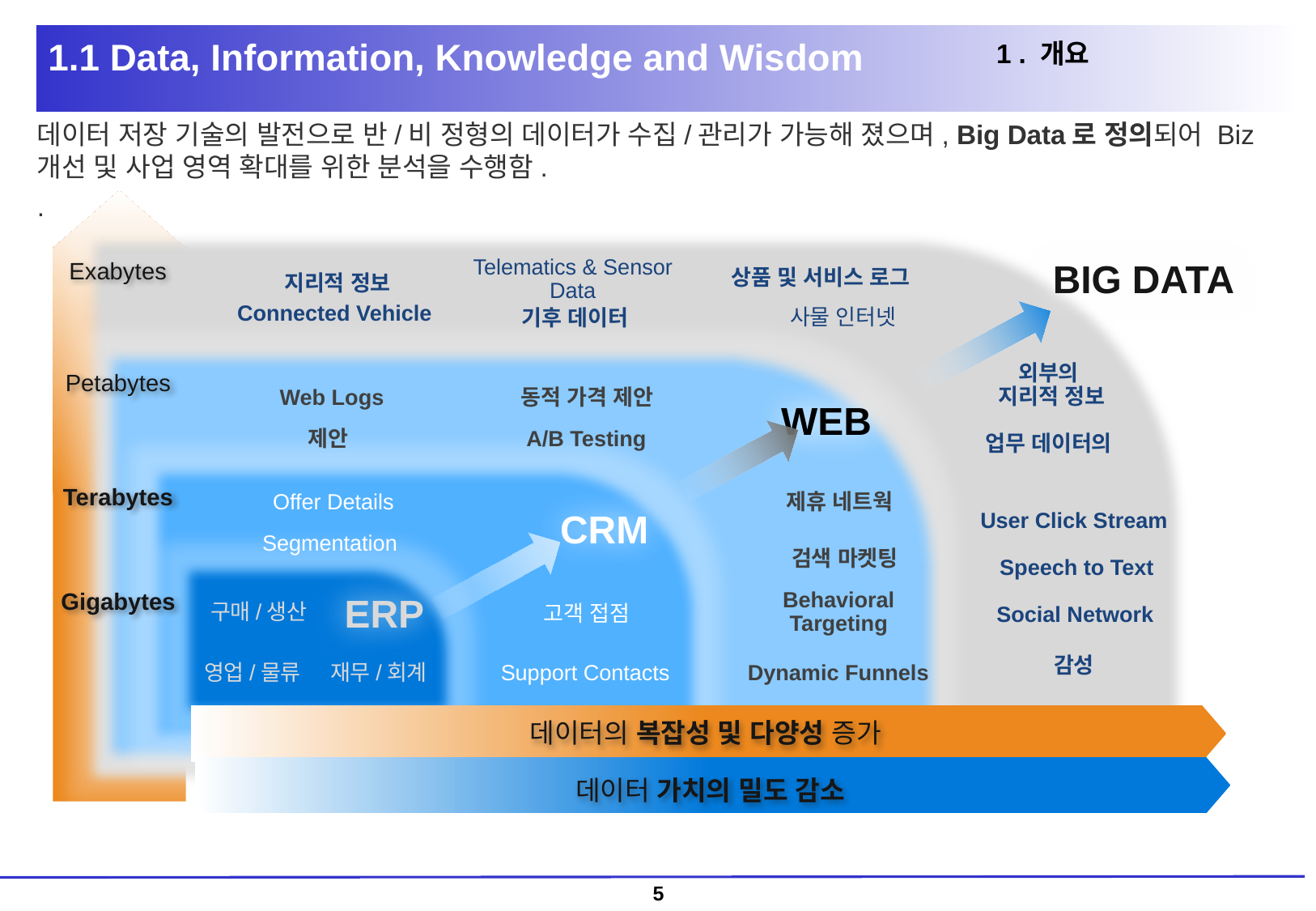

1 . 개요
1.1 Data, Information, Knowledge and Wisdom
데이터 저장 기술의 발전으로 반/비 정형의 데이터가 수집/관리가 가능해 졌으며, Big Data로 정의되어 Biz 개선 및 사업 영역 확대를 위한 분석을 수행함.
.

BIG DATA
Exabytes
Telematics & Sensor Data
상품 및 서비스 로그
Connected Vehicle
사물 인터넷
기후 데이터
외부의
지리적 정보
업무 데이터의
User Click Stream
Speech to Text
Social Network
감성
지리적 정보

Petabytes
Web Logs
동적 가격 제안
WEB
제안
A/B Testing

Terabytes
Offer Details
제휴 네트웍
CRM
Segmentation
 검색 마켓팅

Gigabytes
ERP
Behavioral Targeting
고객 접점
구매/생산
Support Contacts
Dynamic Funnels
영업/물류
재무/회계

데이터의 복잡성 및 다양성 증가

데이터 가치의 밀도 감소